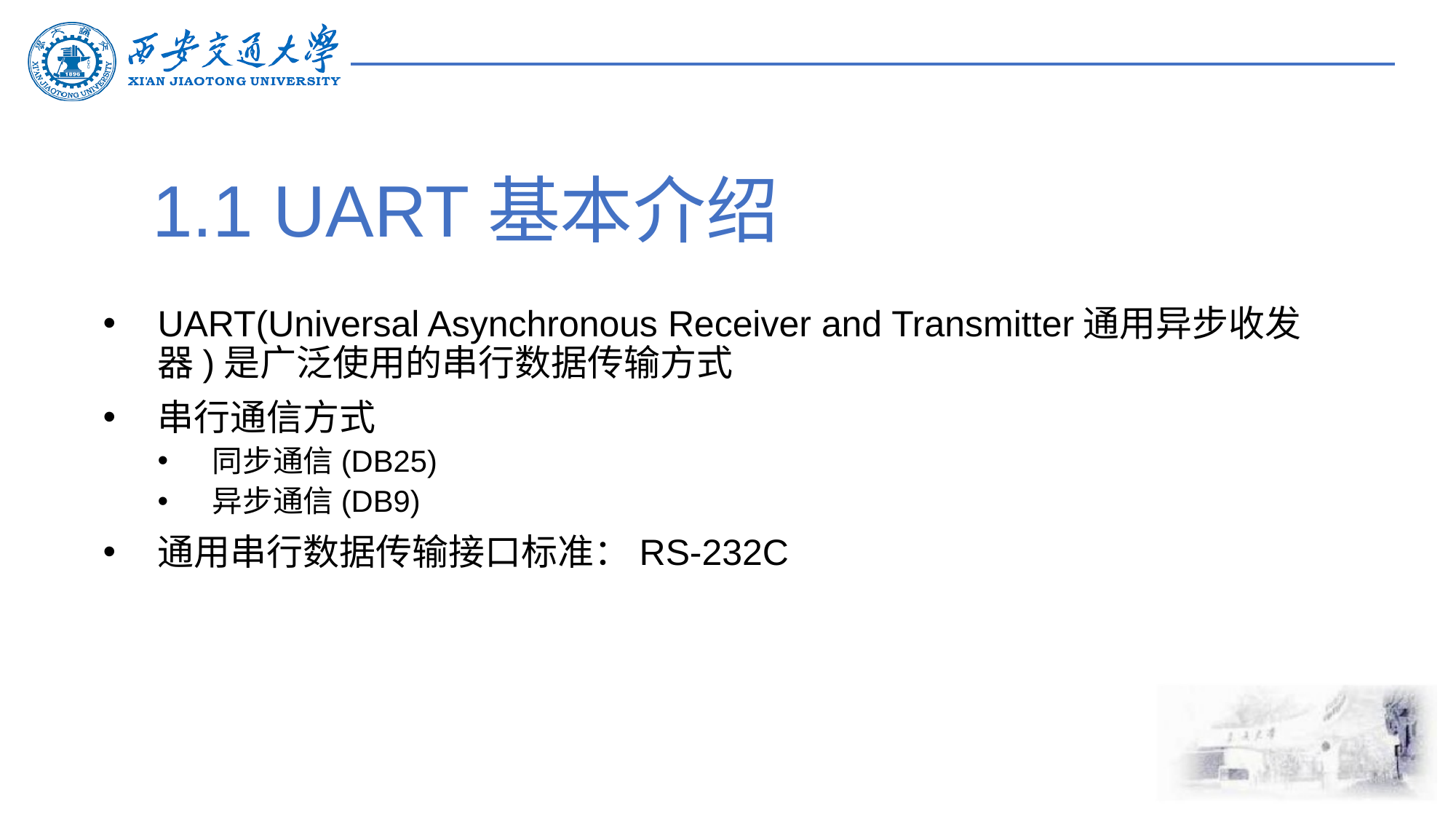

# 1.1 UART基本介绍
UART(Universal Asynchronous Receiver and Transmitter通用异步收发器)是广泛使用的串行数据传输方式
串行通信方式
同步通信(DB25)
异步通信(DB9)
通用串行数据传输接口标准：RS-232C